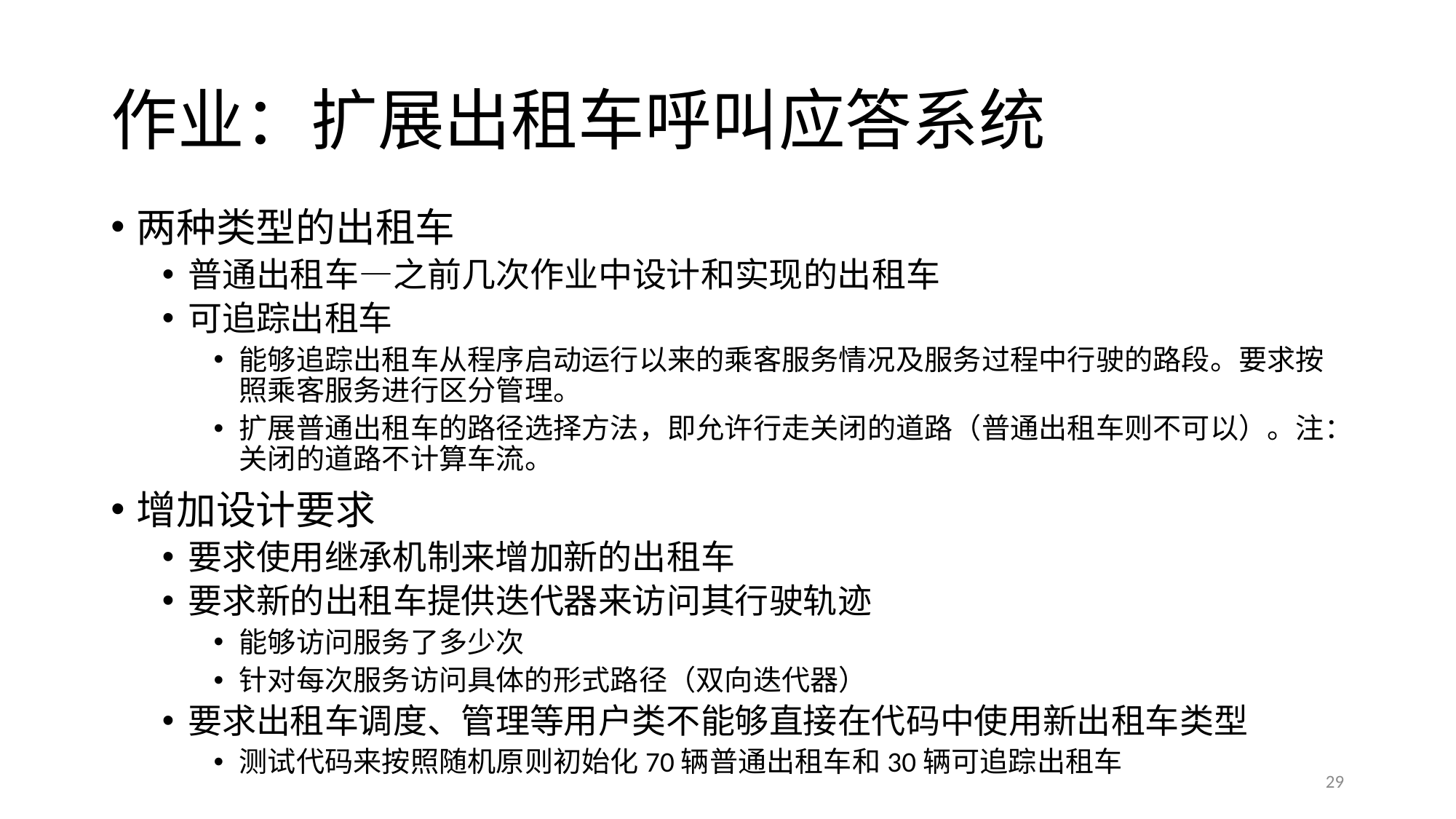

# 作业：扩展出租车呼叫应答系统
两种类型的出租车
普通出租车—之前几次作业中设计和实现的出租车
可追踪出租车
能够追踪出租车从程序启动运行以来的乘客服务情况及服务过程中行驶的路段。要求按照乘客服务进行区分管理。
扩展普通出租车的路径选择方法，即允许行走关闭的道路（普通出租车则不可以）。注：关闭的道路不计算车流。
增加设计要求
要求使用继承机制来增加新的出租车
要求新的出租车提供迭代器来访问其行驶轨迹
能够访问服务了多少次
针对每次服务访问具体的形式路径（双向迭代器）
要求出租车调度、管理等用户类不能够直接在代码中使用新出租车类型
测试代码来按照随机原则初始化70辆普通出租车和30辆可追踪出租车
29